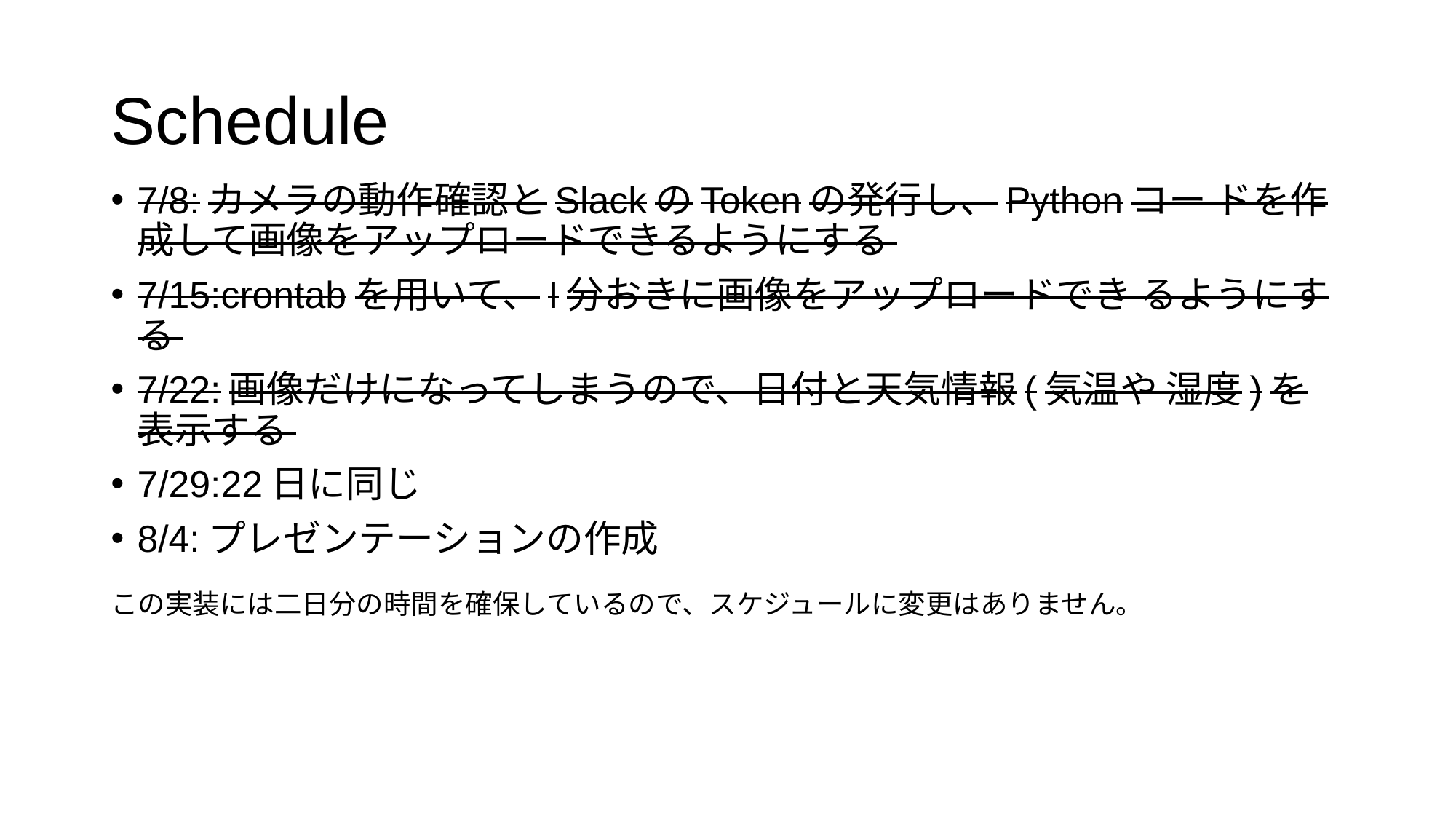

# Schedule
7/8:カメラの動作確認とSlackのTokenの発行し、Pythonコー ドを作成して画像をアップロードできるようにする
7/15:crontabを用いて、I分おきに画像をアップロードでき るようにする
7/22:画像だけになってしまうので、日付と天気情報(気温や 湿度)を表示する
7/29:22日に同じ
8/4:プレゼンテーションの作成

この実装には二日分の時間を確保しているので、スケジュールに変更はありません。